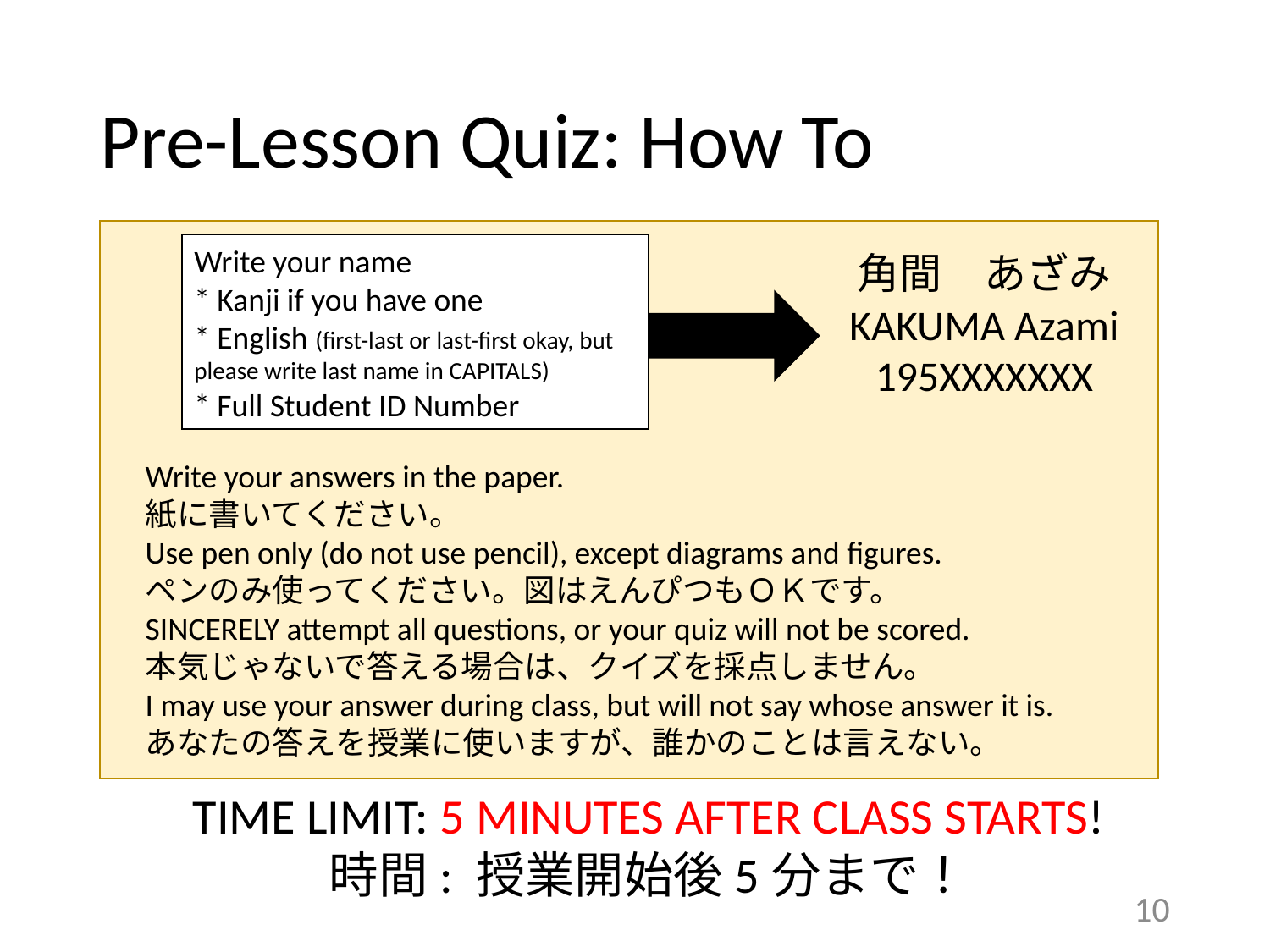

# Pre-Lesson Quiz: How To

Write your name
* Kanji if you have one
* English (first-last or last-first okay, but please write last name in CAPITALS)
* Full Student ID Number
角間　あざみ

KAKUMA Azami
195XXXXXXX
Write your answers in the paper.
紙に書いてください。
Use pen only (do not use pencil), except diagrams and figures.
ペンのみ使ってください。図はえんぴつもＯＫです。
SINCERELY attempt all questions, or your quiz will not be scored.
本気じゃないで答える場合は、クイズを採点しません。
I may use your answer during class, but will not say whose answer it is.
あなたの答えを授業に使いますが、誰かのことは言えない。
TIME LIMIT: 5 MINUTES AFTER CLASS STARTS!
時間: 授業開始後5分まで！
10